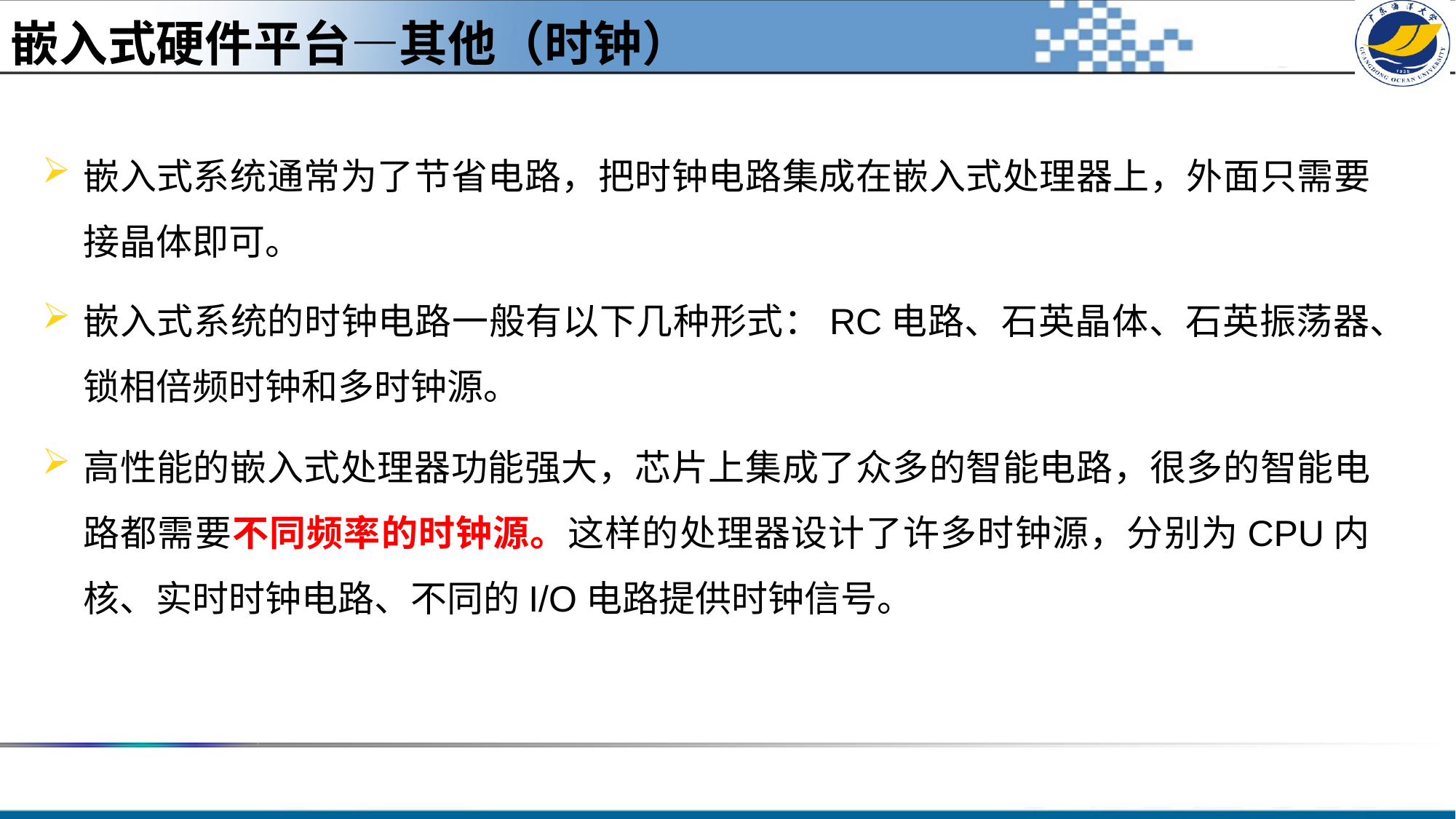

嵌入式硬件平台—其他（时钟）
嵌入式系统通常为了节省电路，把时钟电路集成在嵌入式处理器上，外面只需要接晶体即可。
嵌入式系统的时钟电路一般有以下几种形式：RC电路、石英晶体、石英振荡器、锁相倍频时钟和多时钟源。
高性能的嵌入式处理器功能强大，芯片上集成了众多的智能电路，很多的智能电路都需要不同频率的时钟源。这样的处理器设计了许多时钟源，分别为CPU内核、实时时钟电路、不同的I/O电路提供时钟信号。
133